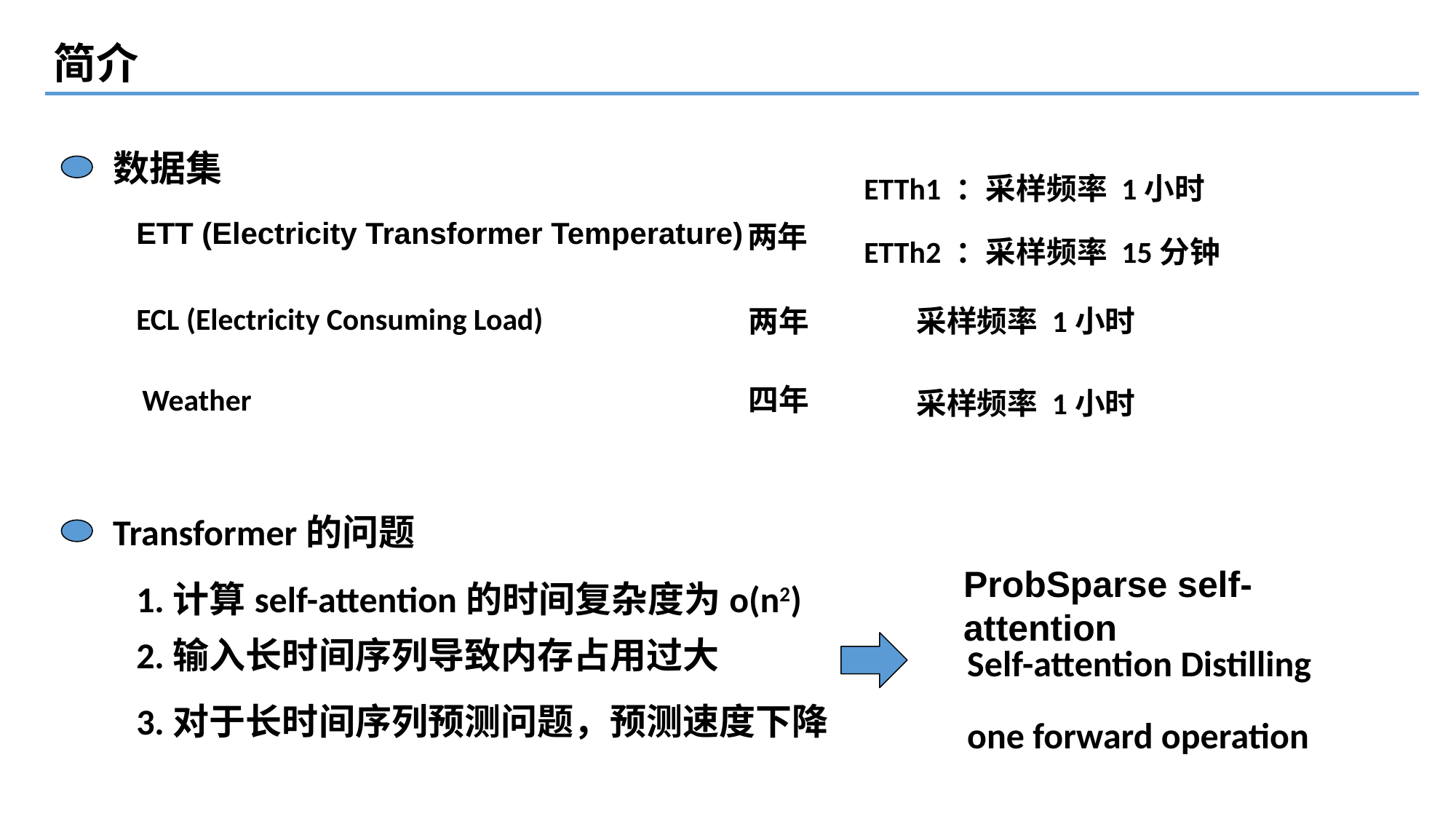

简介
数据集

ETTh1 ：采样频率 1小时
ETT (Electricity Transformer Temperature)
两年
ETTh2 ：采样频率 15分钟
ECL (Electricity Consuming Load)
两年
采样频率 1小时
四年
Weather
采样频率 1小时
Transformer的问题

ProbSparse self-attention
1.计算self-attention的时间复杂度为o(n2)
2.输入长时间序列导致内存占用过大

Self-attention Distilling
3.对于长时间序列预测问题，预测速度下降
one forward operation